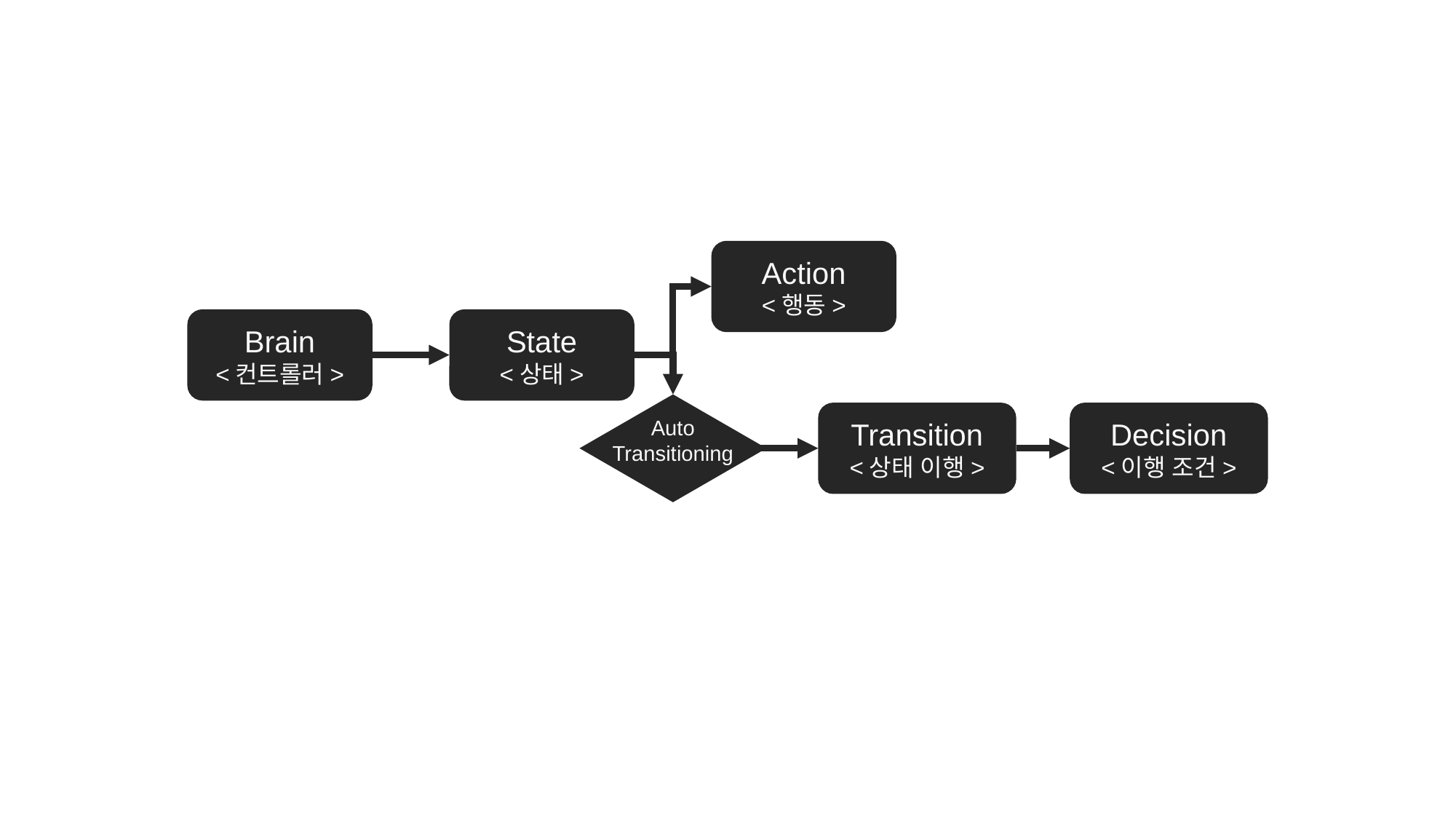

Action
<행동>
Brain
<컨트롤러>
State
<상태>

Auto
Transitioning
Transition
<상태 이행>
Decision
<이행 조건>